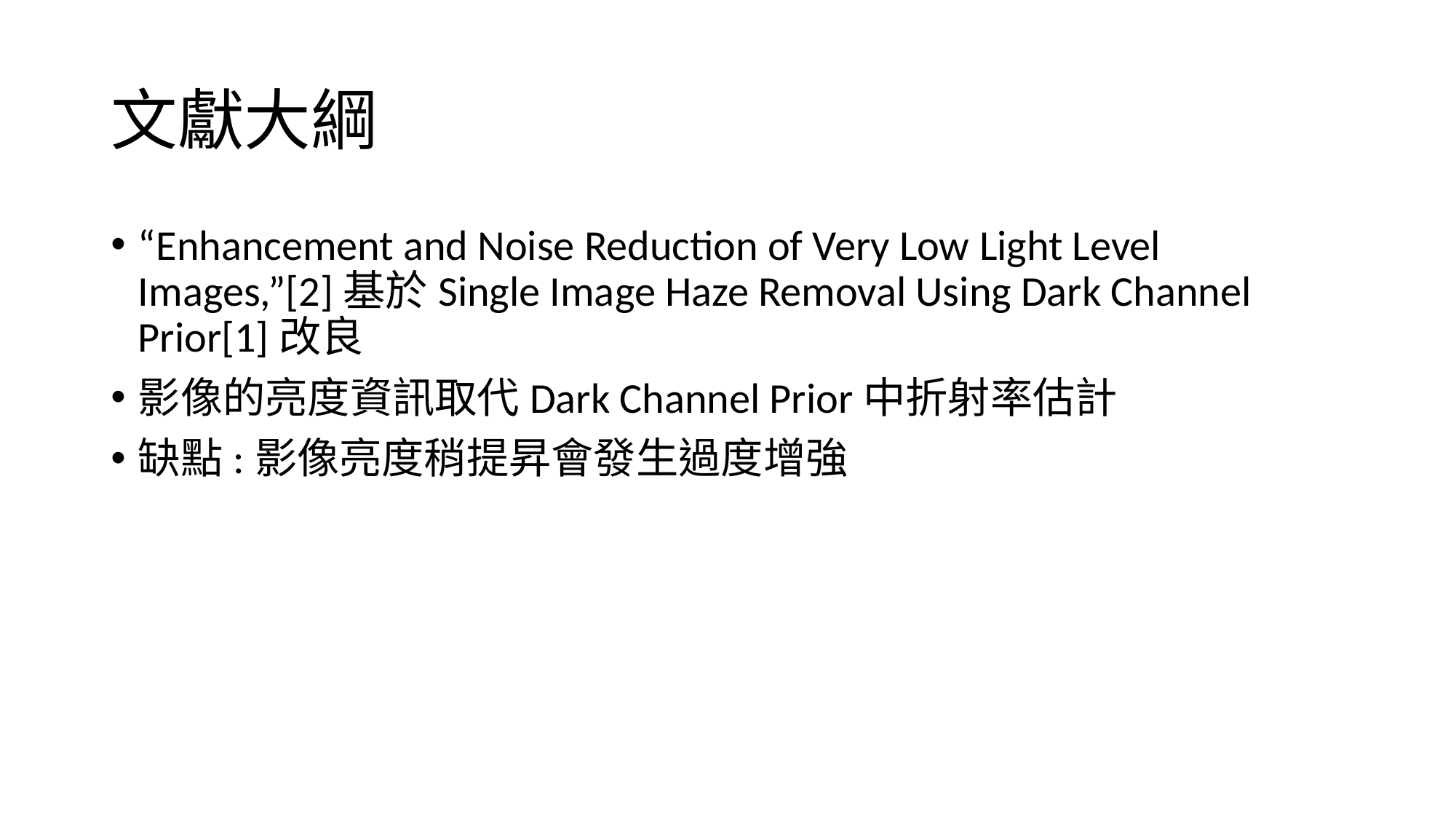

# 文獻大綱
“Enhancement and Noise Reduction of Very Low Light Level Images,”[2]基於Single Image Haze Removal Using Dark Channel Prior[1]改良
影像的亮度資訊取代Dark Channel Prior中折射率估計
缺點:影像亮度稍提昇會發生過度增強